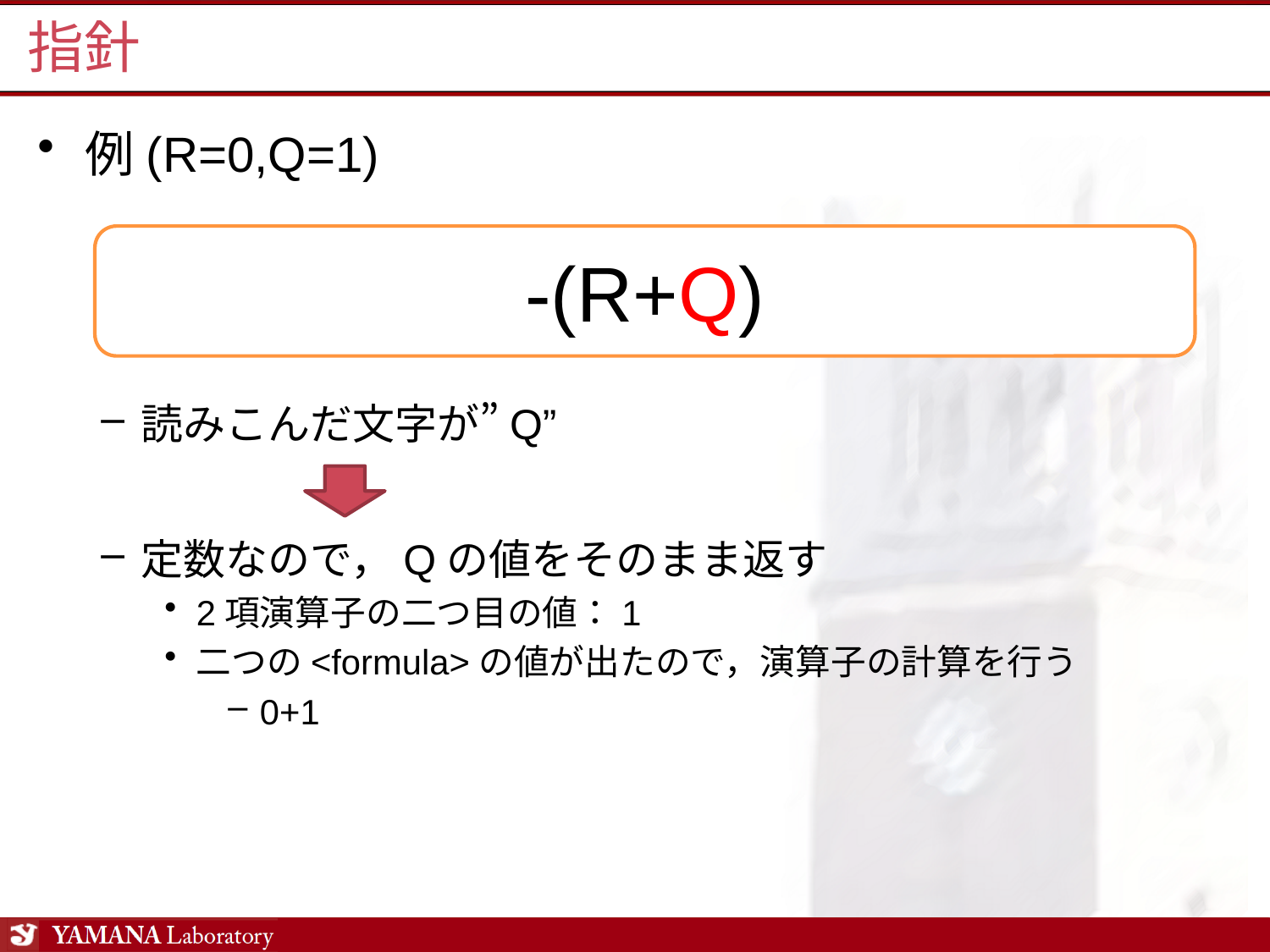

# 指針
例(R=0,Q=1)

読みこんだ文字が”Q”

定数なので，Qの値をそのまま返す
2項演算子の二つ目の値：1
二つの<formula>の値が出たので，演算子の計算を行う
0+1
-(R+Q)